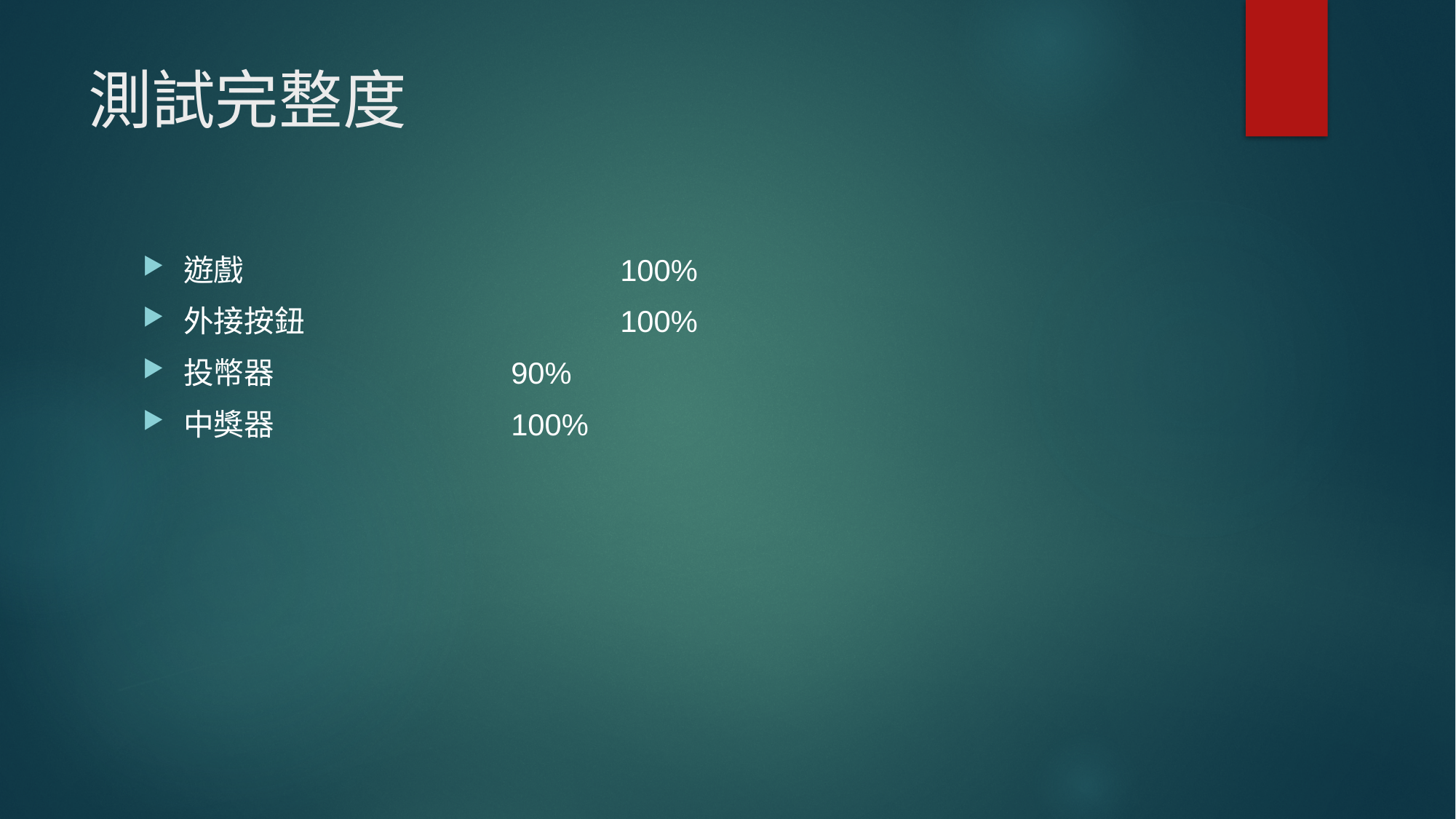

# 測試完整度
遊戲				100%
外接按鈕			100%
投幣器			90%
中獎器			100%